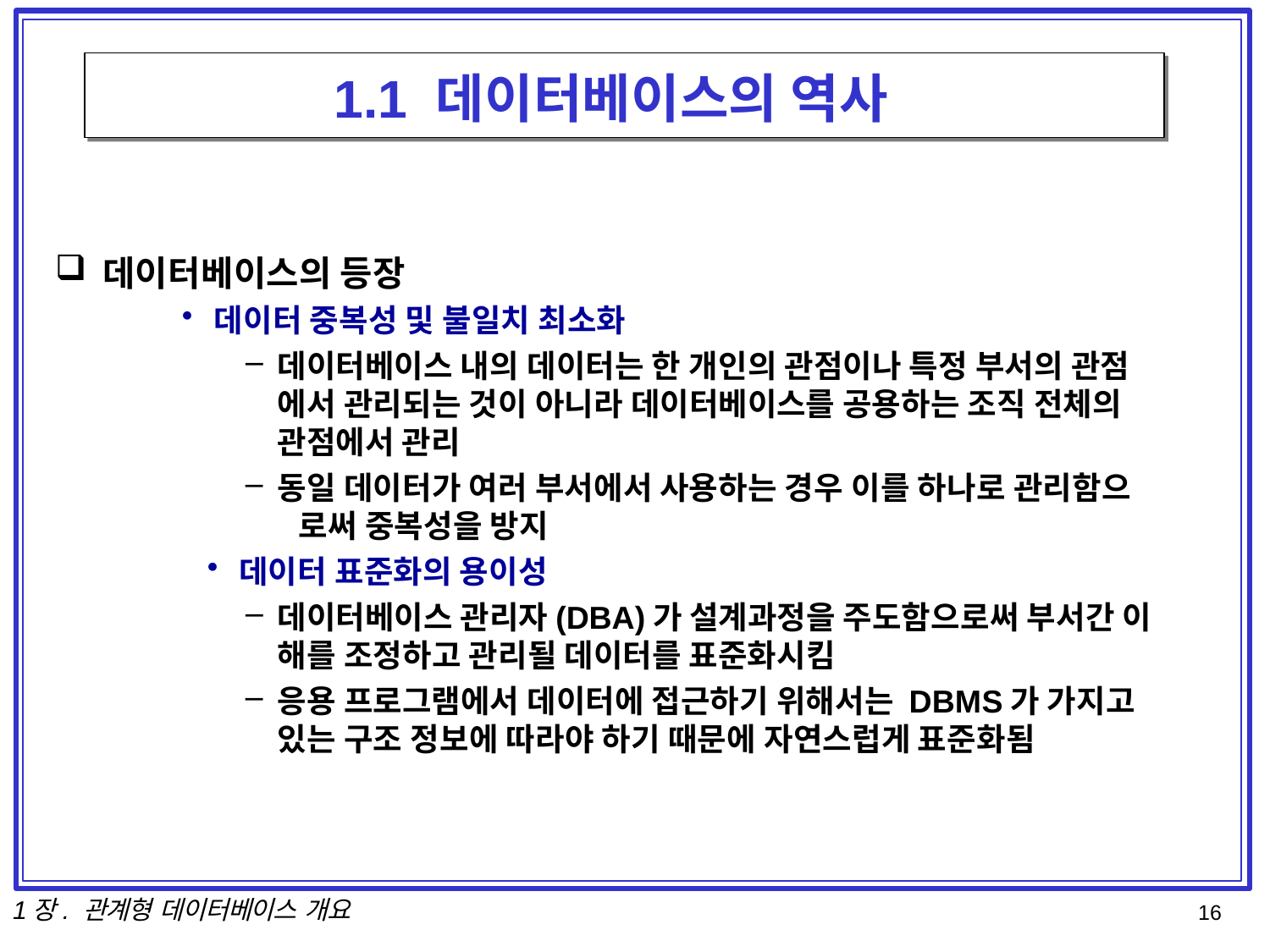

# 1.1 데이터베이스의 역사
데이터베이스의 등장
데이터 중복성 및 불일치 최소화
데이터베이스 내의 데이터는 한 개인의 관점이나 특정 부서의 관점  에서 관리되는 것이 아니라 데이터베이스를 공용하는 조직 전체의  관점에서 관리
동일 데이터가 여러 부서에서 사용하는 경우 이를 하나로 관리함으
로써 중복성을 방지
데이터 표준화의 용이성
데이터베이스 관리자(DBA)가 설계과정을 주도함으로써 부서간 이  해를 조정하고 관리될 데이터를 표준화시킴
응용 프로그램에서 데이터에 접근하기 위해서는 DBMS가 가지고
있는 구조 정보에 따라야 하기 때문에 자연스럽게 표준화됨
1장. 관계형 데이터베이스 개요
16